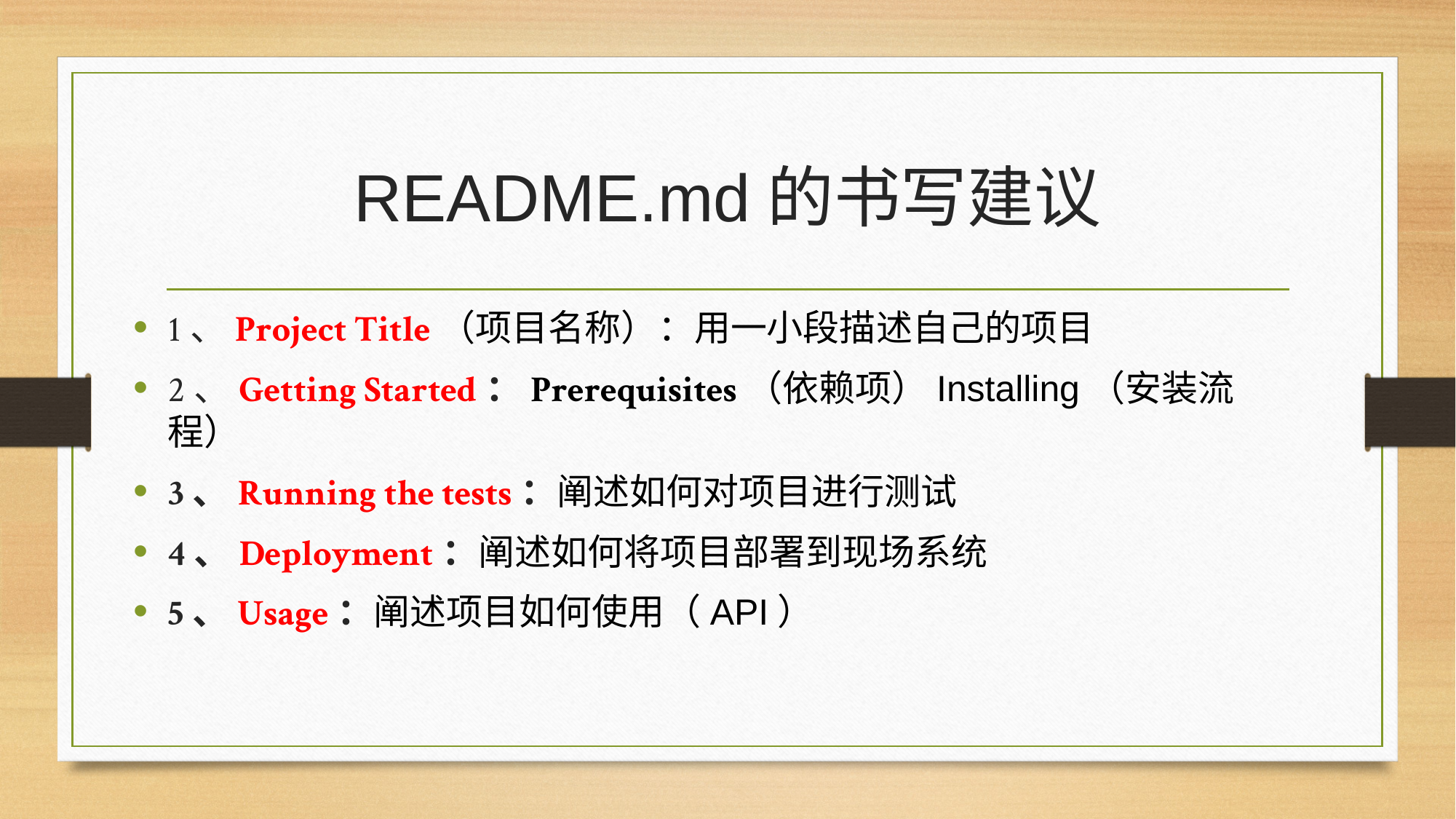

# README.md的书写建议
1、Project Title（项目名称）：用一小段描述自己的项目
2、Getting Started：Prerequisites（依赖项）Installing（安装流程）
3、Running the tests：阐述如何对项目进行测试
4、Deployment：阐述如何将项目部署到现场系统
5、Usage：阐述项目如何使用（API）